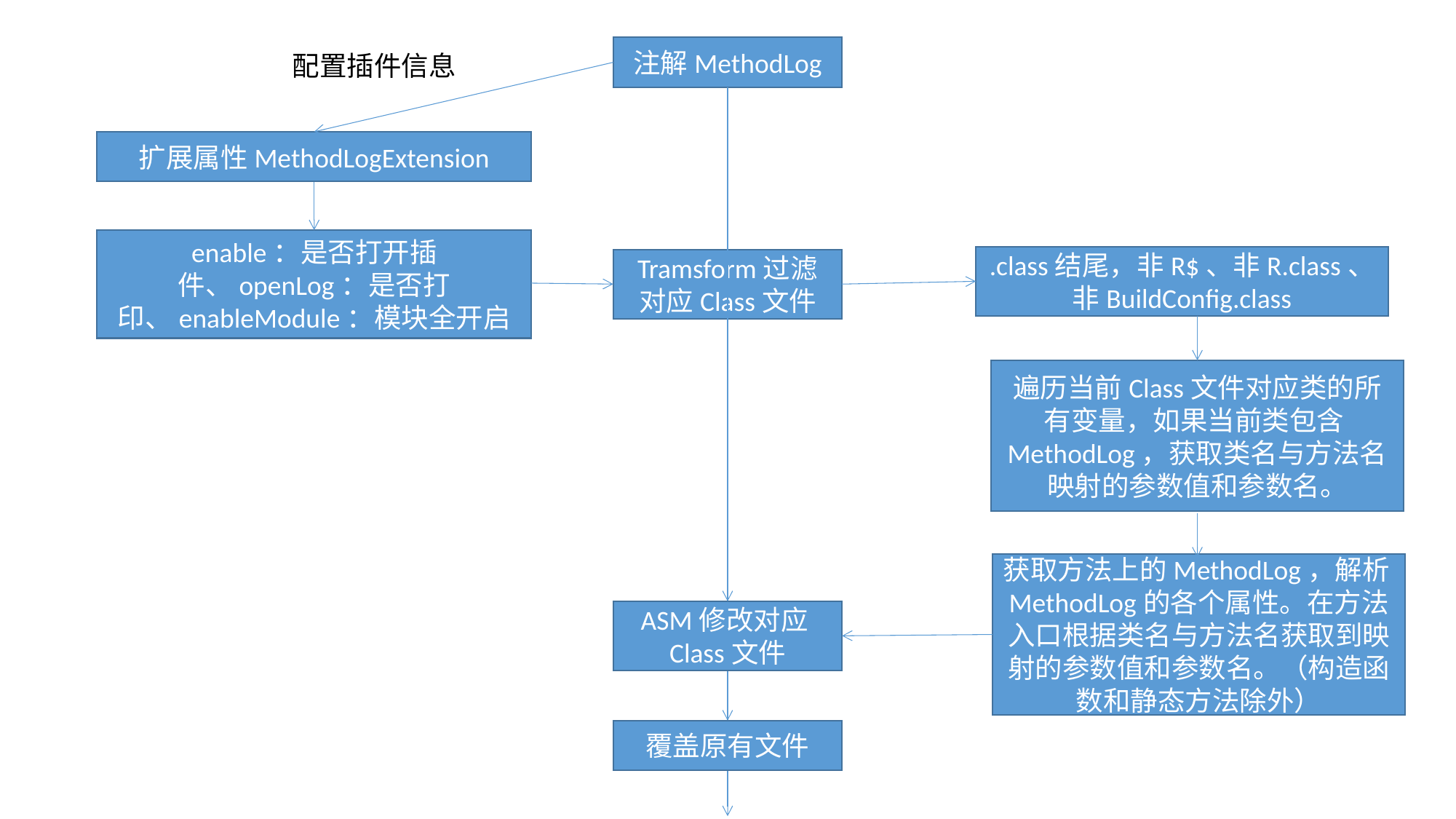

注解MethodLog
配置插件信息
扩展属性MethodLogExtension
enable：是否打开插件、openLog：是否打印、enableModule：模块全开启
.class结尾，非R$、非R.class、非BuildConfig.class
Tramsform过滤对应Class文件
遍历当前Class文件对应类的所有变量，如果当前类包含MethodLog，获取类名与方法名映射的参数值和参数名。
获取方法上的MethodLog，解析MethodLog的各个属性。在方法入口根据类名与方法名获取到映射的参数值和参数名。（构造函数和静态方法除外）
ASM修改对应Class文件
覆盖原有文件